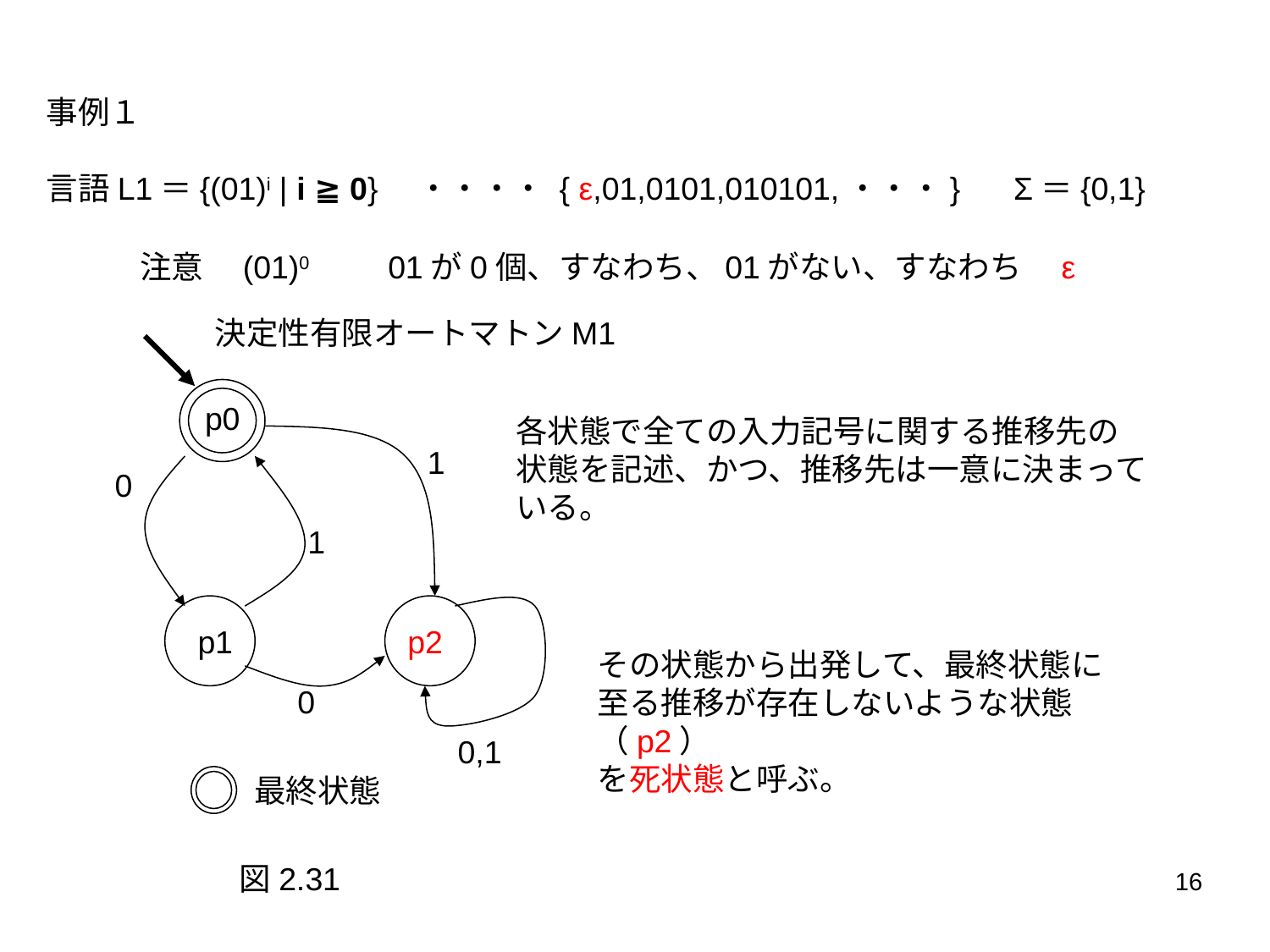

事例１

言語L1＝{(01)i | i ≧ 0}　・・・・ { ε,01,0101,010101,・・・}      Σ＝{0,1}

注意　(01)0　　01が0個、すなわち、01がない、すなわち　ε
決定性有限オートマトンM1

p0
各状態で全ての入力記号に関する推移先の
状態を記述、かつ、推移先は一意に決まって
いる。

1

0
1

p1
p2
その状態から出発して、最終状態に
至る推移が存在しないような状態（p2）
を死状態と呼ぶ。

0
0,1
最終状態

図2.31
16